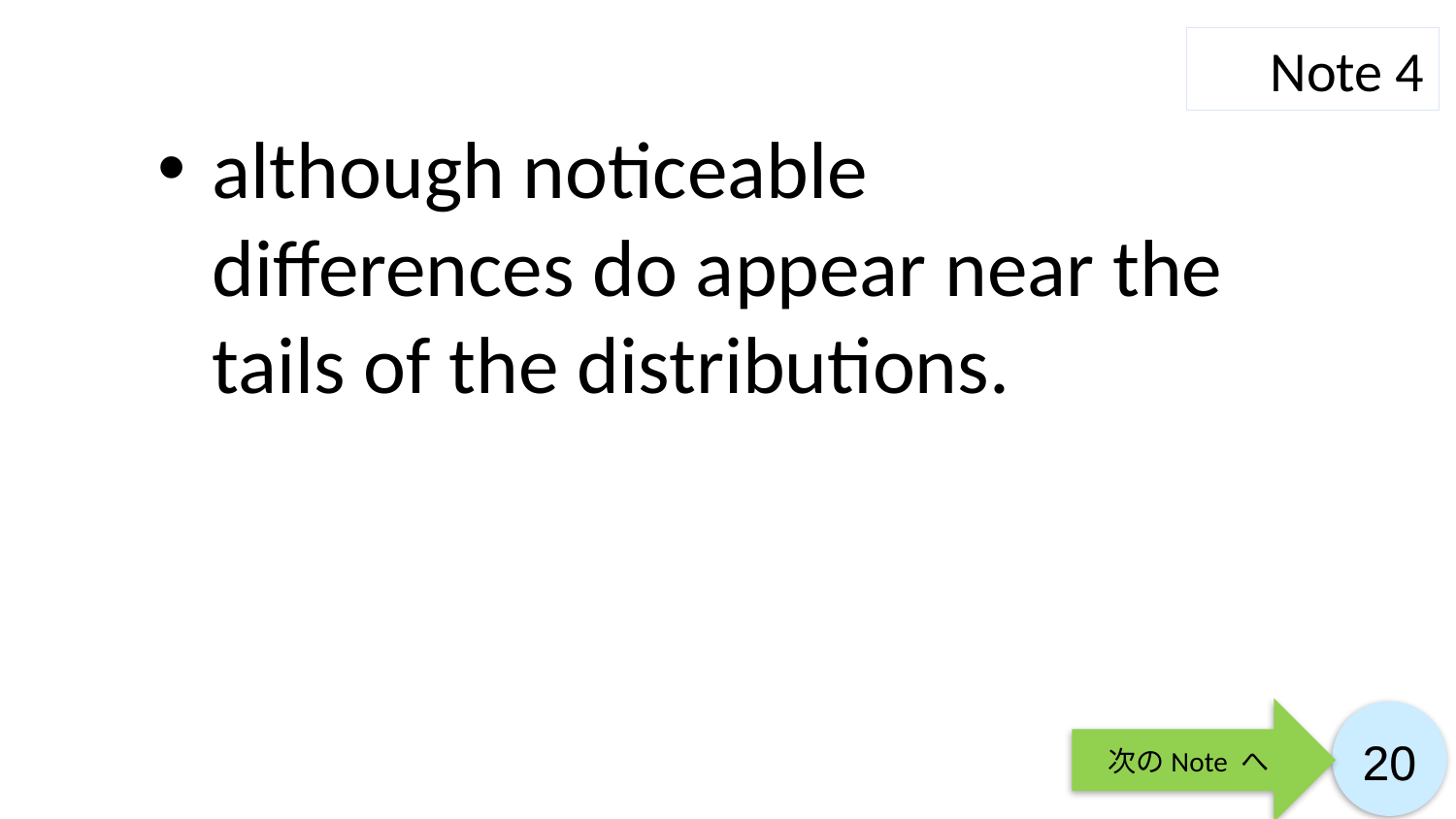

Note 4
although noticeable differences do appear near the tails of the distributions.
次のNote へ
20
20